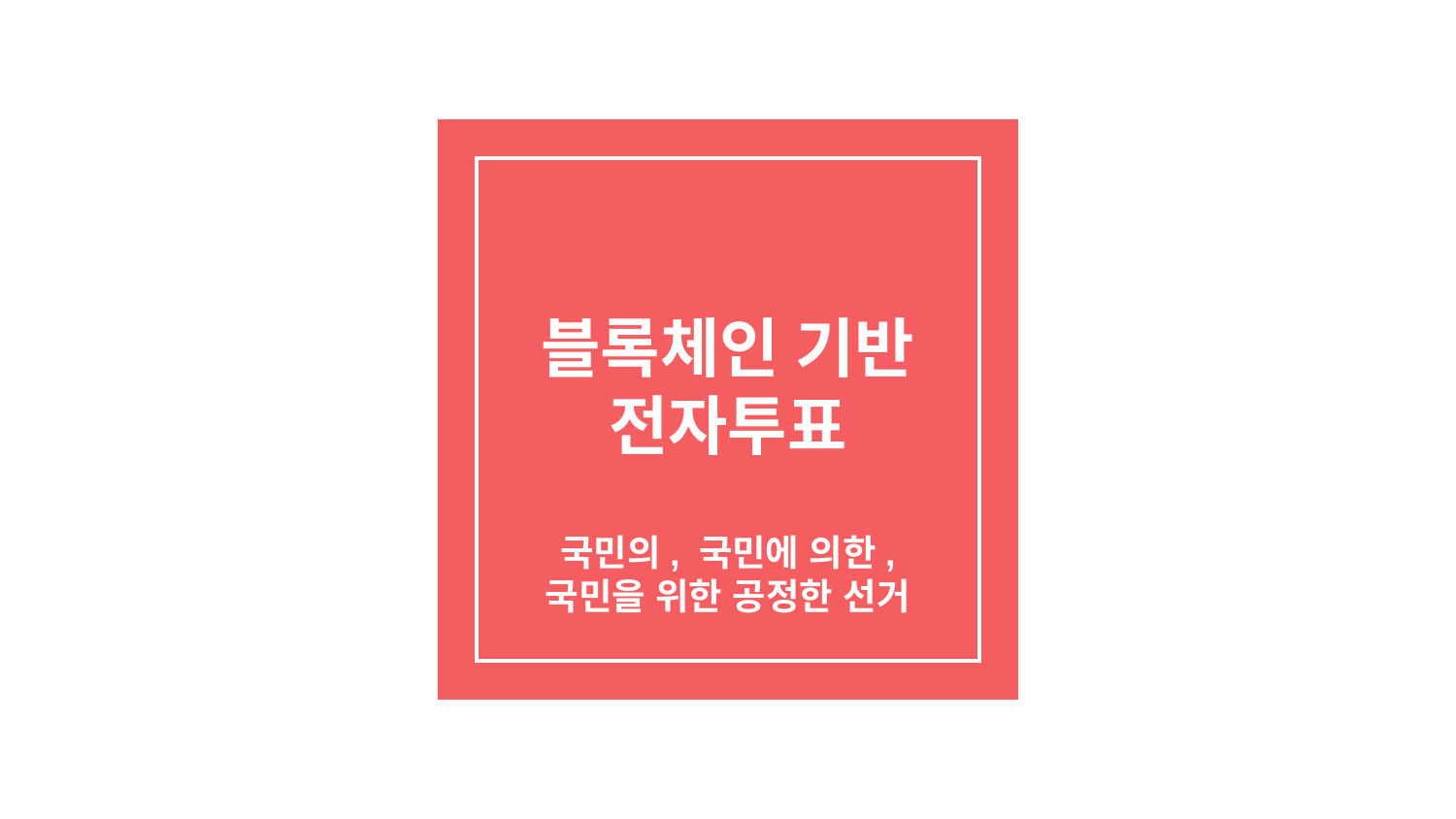

# 블록체인 기반
전자투표
국민의, 국민에 의한, 국민을 위한 공정한 선거